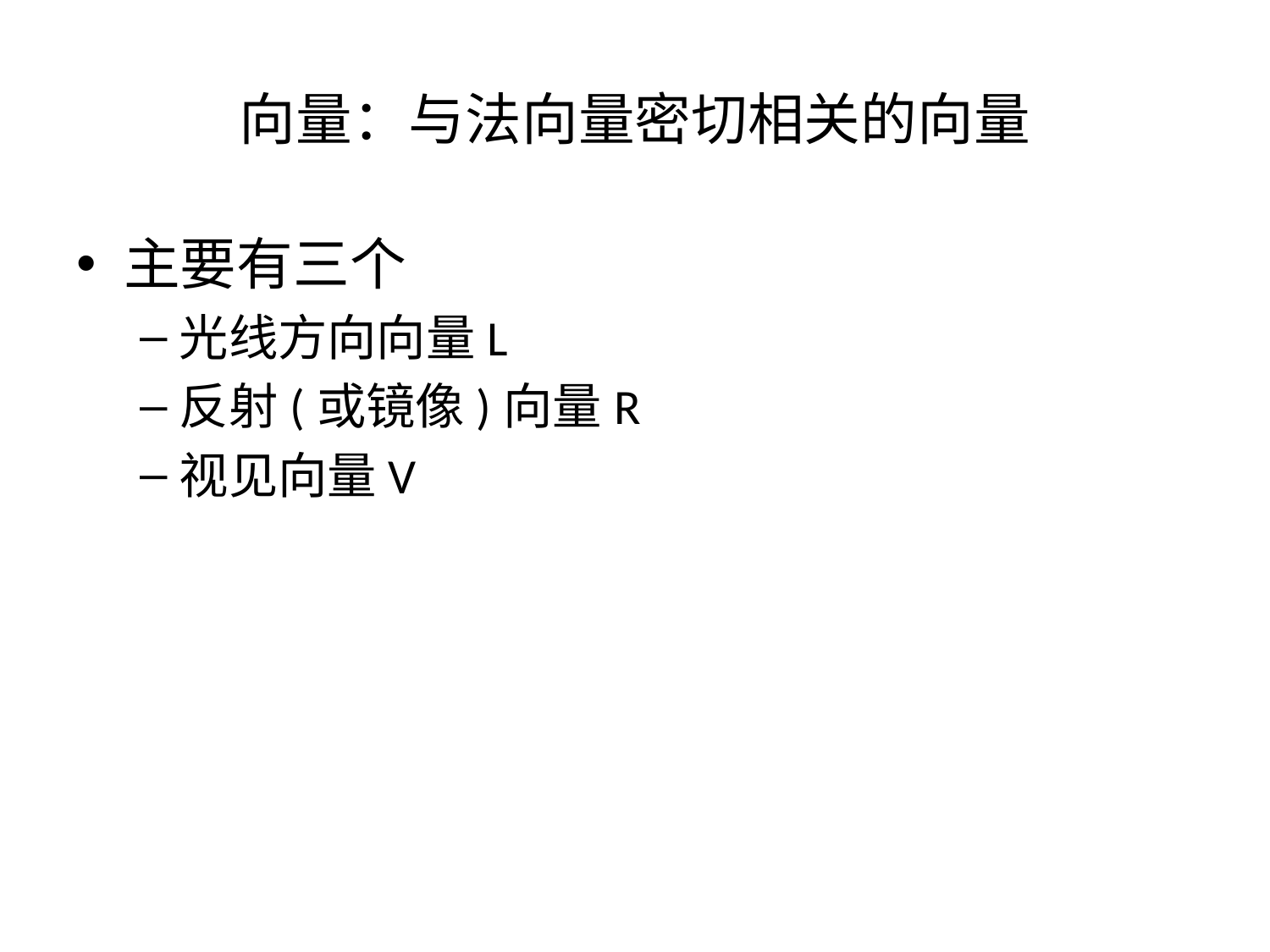

# 向量：与法向量密切相关的向量
主要有三个
光线方向向量L
反射(或镜像)向量R
视见向量V